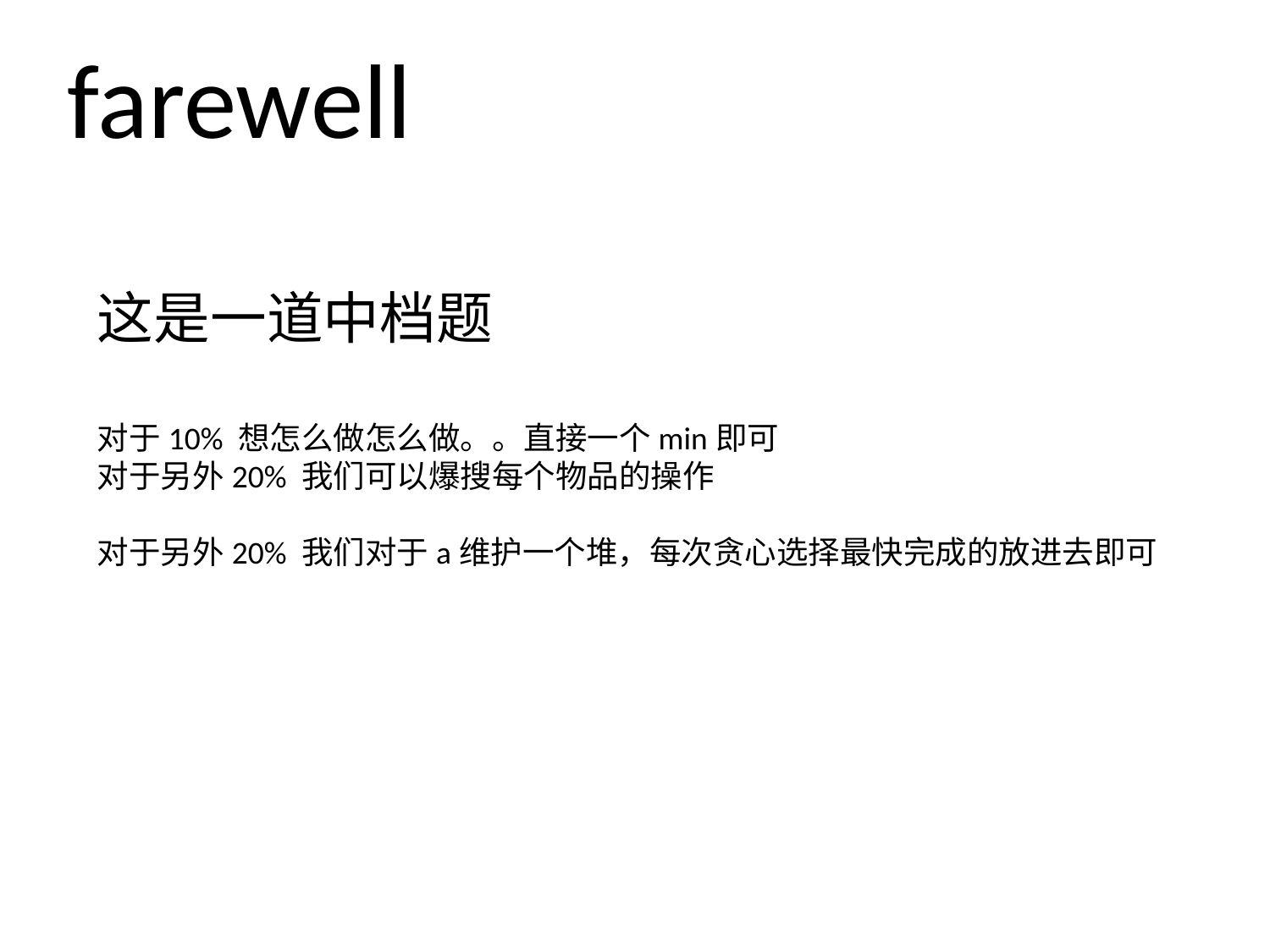

farewell
这是一道中档题

对于10% 想怎么做怎么做。。直接一个min即可
对于另外20% 我们可以爆搜每个物品的操作

对于另外20% 我们对于a维护一个堆，每次贪心选择最快完成的放进去即可